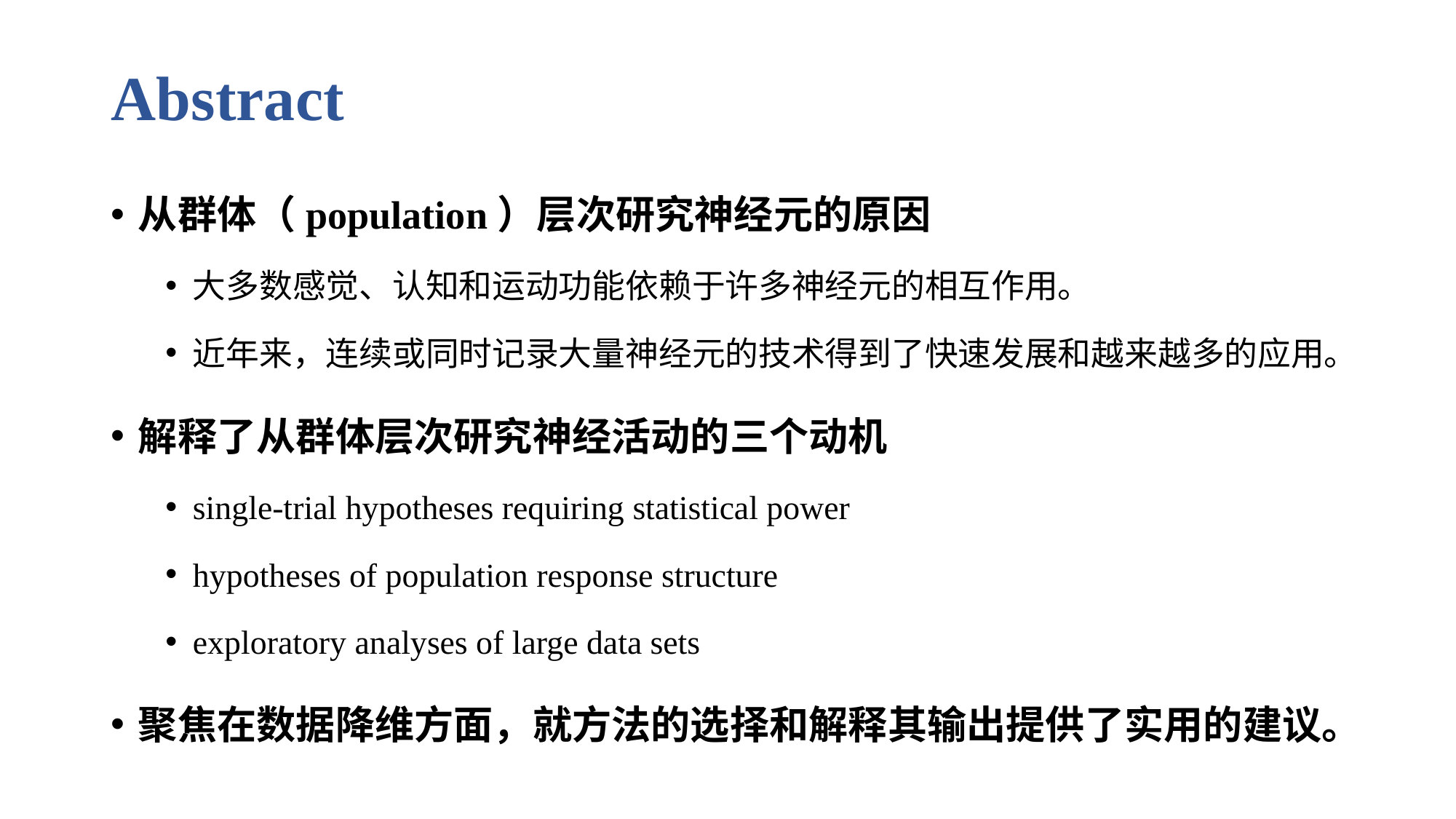

# Abstract
从群体（population）层次研究神经元的原因
大多数感觉、认知和运动功能依赖于许多神经元的相互作用。
近年来，连续或同时记录大量神经元的技术得到了快速发展和越来越多的应用。
解释了从群体层次研究神经活动的三个动机
single-trial hypotheses requiring statistical power
hypotheses of population response structure
exploratory analyses of large data sets
聚焦在数据降维方面，就方法的选择和解释其输出提供了实用的建议。